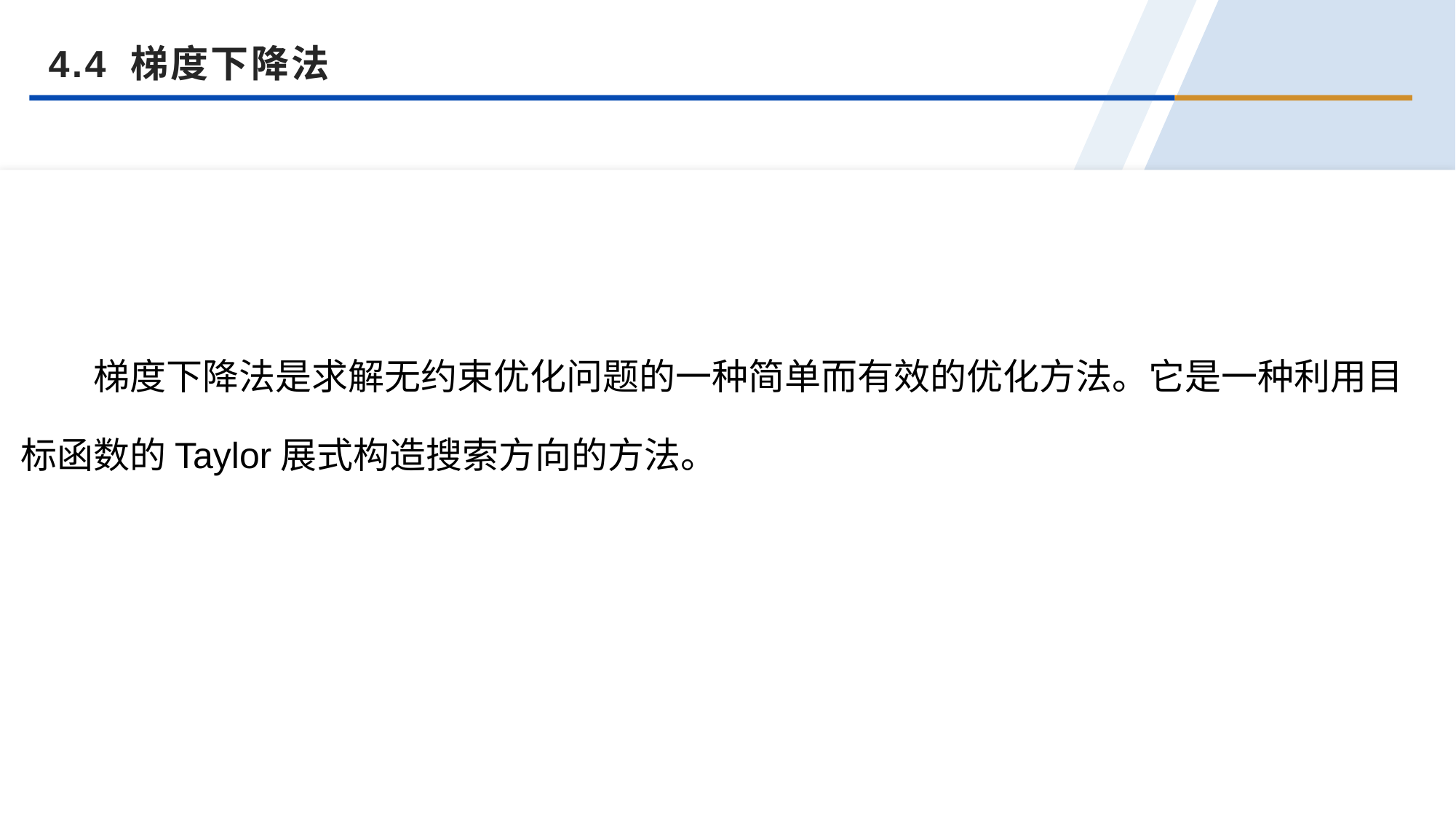

4.4 梯度下降法

梯度下降法是求解无约束优化问题的一种简单而有效的优化方法。它是一种利用目标函数的Taylor展式构造搜索方向的方法。